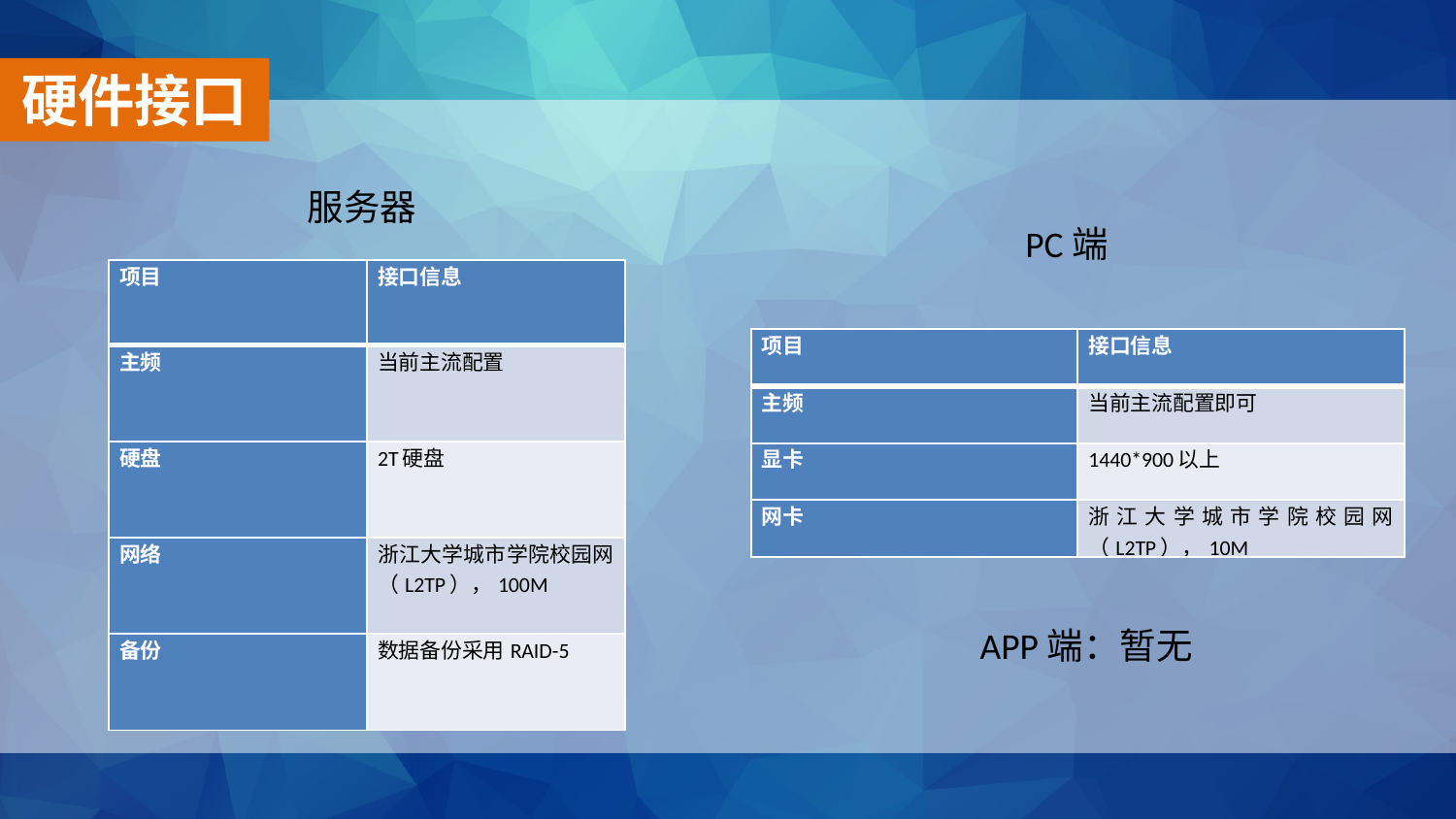

硬件接口

服务器
PC端
| 项目 | 接口信息 |
| --- | --- |
| 主频 | 当前主流配置 |
| 硬盘 | 2T硬盘 |
| 网络 | 浙江大学城市学院校园网（L2TP），100M |
| 备份 | 数据备份采用RAID-5 |
| 项目 | 接口信息 |
| --- | --- |
| 主频 | 当前主流配置即可 |
| 显卡 | 1440\*900以上 |
| 网卡 | 浙江大学城市学院校园网（L2TP），10M |
APP端：暂无